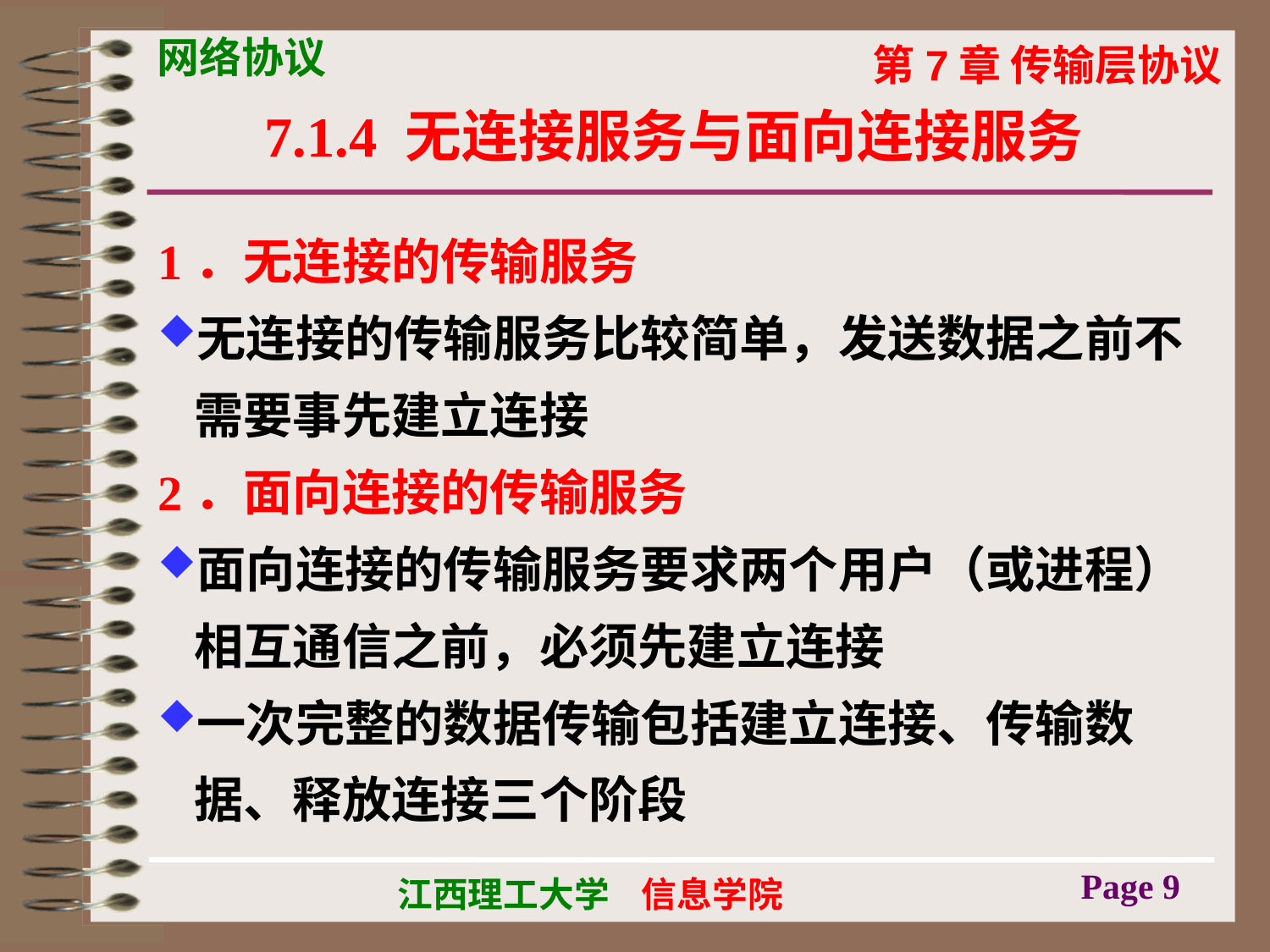

# 7.1.4 无连接服务与面向连接服务
1．无连接的传输服务
无连接的传输服务比较简单，发送数据之前不需要事先建立连接
2．面向连接的传输服务
面向连接的传输服务要求两个用户（或进程）相互通信之前，必须先建立连接
一次完整的数据传输包括建立连接、传输数据、释放连接三个阶段
Page 9